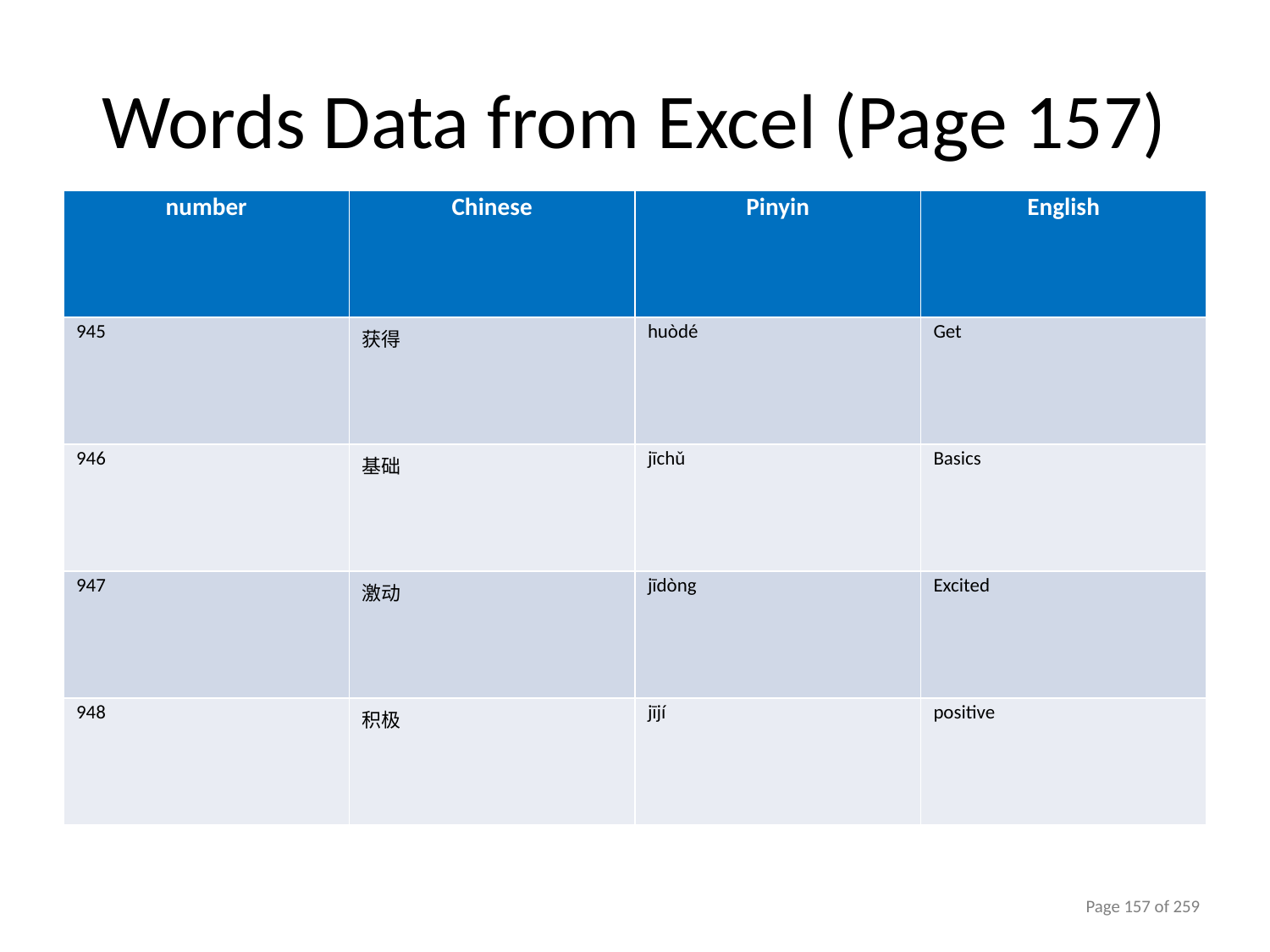

# Words Data from Excel (Page 157)
| number | Chinese | Pinyin | English |
| --- | --- | --- | --- |
| 945 | 获得 | huòdé | Get |
| 946 | 基础 | jīchǔ | Basics |
| 947 | 激动 | jīdòng | Excited |
| 948 | 积极 | jījí | positive |

Page 157 of 259